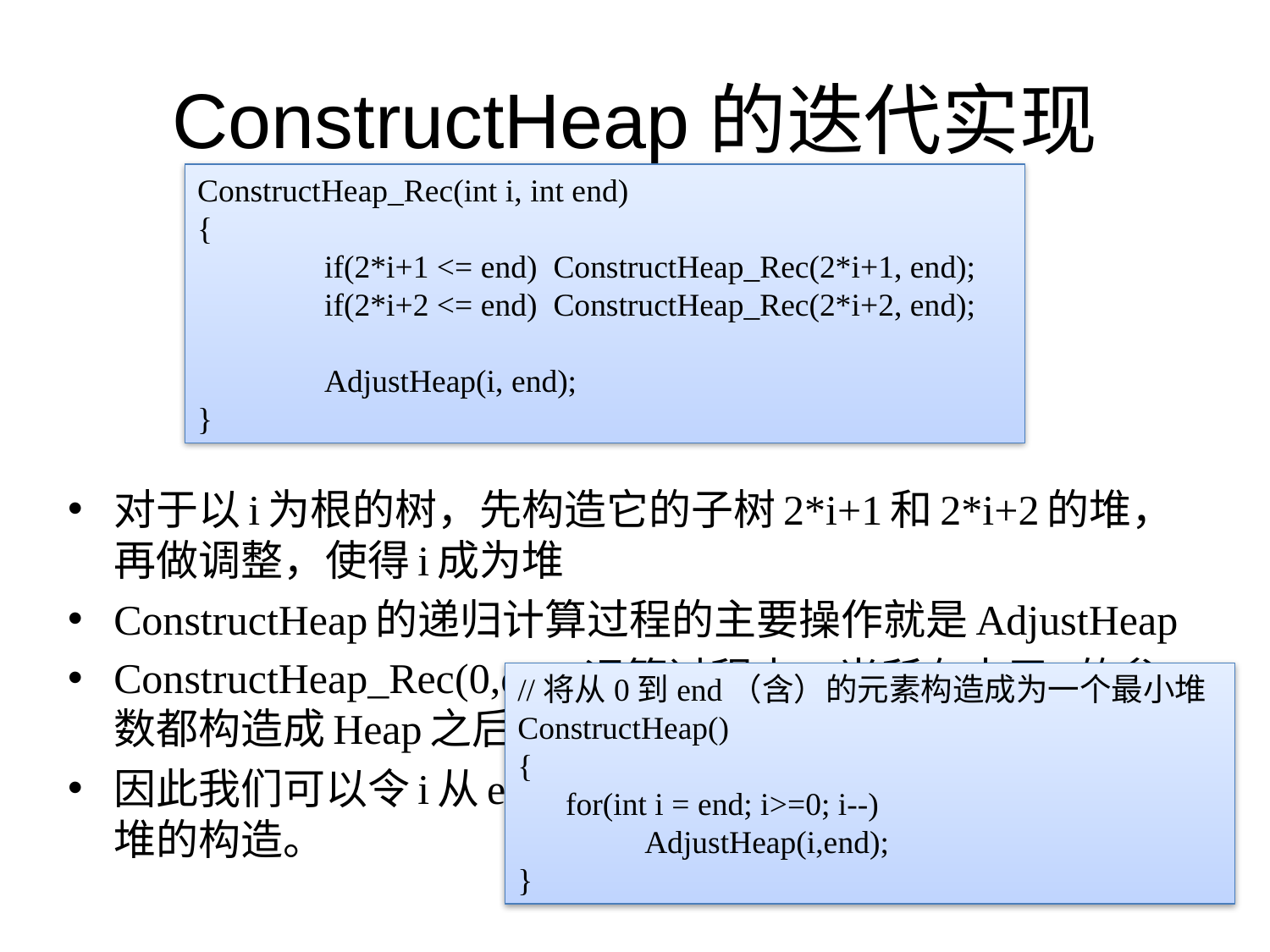

# ConstructHeap的迭代实现
ConstructHeap_Rec(int i, int end)
{
	if(2*i+1 <= end)  ConstructHeap_Rec(2*i+1, end);
	if(2*i+2 <= end)  ConstructHeap_Rec(2*i+2, end);

	AdjustHeap(i, end);
}
对于以i为根的树，先构造它的子树2*i+1和2*i+2的堆，再做调整，使得i成为堆
ConstructHeap的递归计算过程的主要操作就是AdjustHeap
ConstructHeap_Rec(0,end)运算过程中，当所有大于i的参数都构造成Heap之后就可以调用AdjustHeap(i,end) 。
因此我们可以令i从end出发逆向进行调整，迭代地完成堆的构造。
//将从0到end（含）的元素构造成为一个最小堆
ConstructHeap()
{
      for(int i = end; i>=0; i--)
	AdjustHeap(i,end);
}